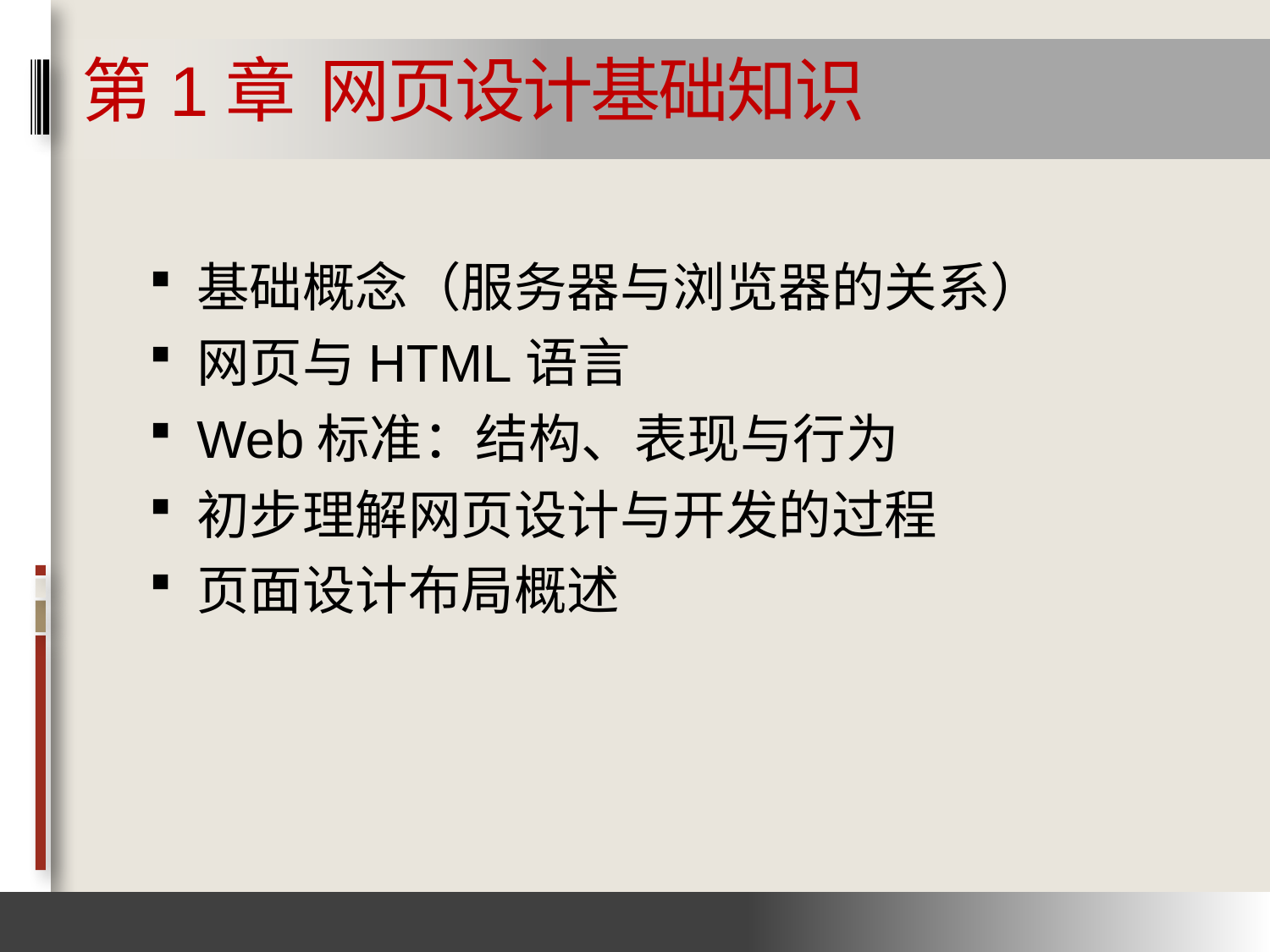

# 第1章  网页设计基础知识
基础概念（服务器与浏览器的关系）
网页与HTML语言
Web标准：结构、表现与行为
初步理解网页设计与开发的过程
页面设计布局概述